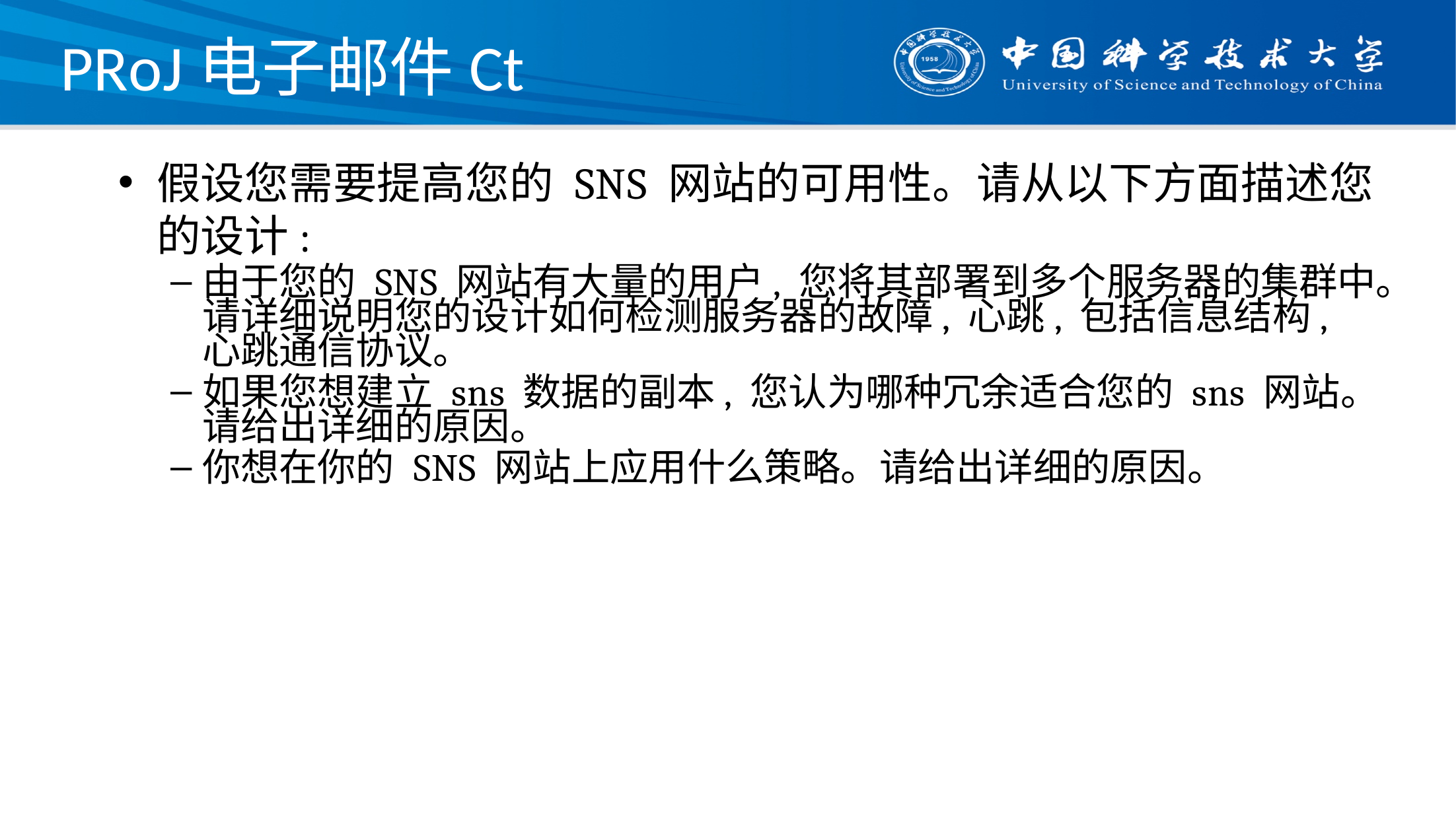

# PRoJ电子邮件Ct
假设您需要提高您的 SNS 网站的可用性。请从以下方面描述您的设计:
由于您的 SNS 网站有大量的用户, 您将其部署到多个服务器的集群中。请详细说明您的设计如何检测服务器的故障, 心跳, 包括信息结构, 心跳通信协议。
如果您想建立 sns 数据的副本, 您认为哪种冗余适合您的 sns 网站。请给出详细的原因。
你想在你的 SNS 网站上应用什么策略。请给出详细的原因。
35